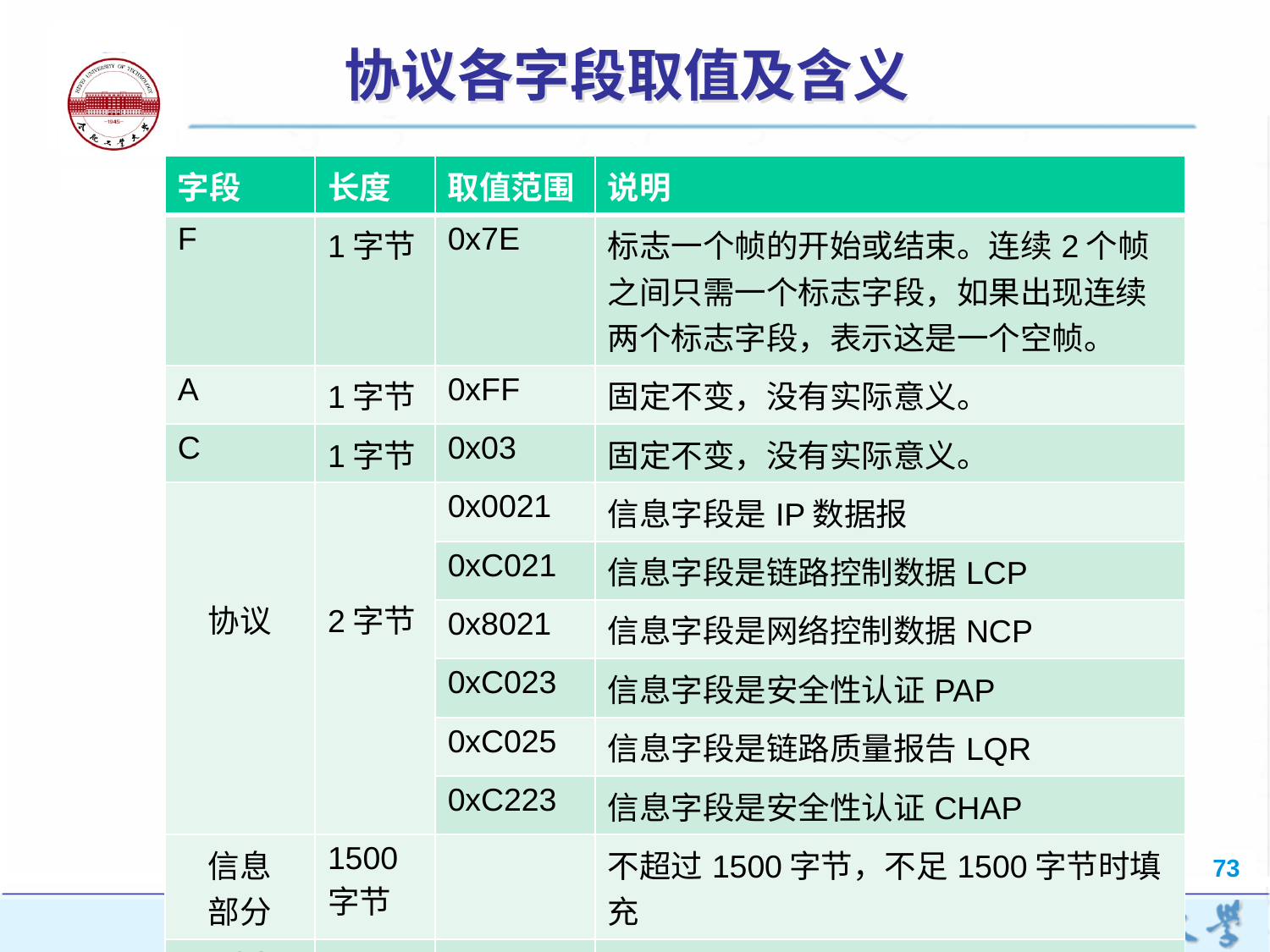

# 协议各字段取值及含义
| 字段 | 长度 | 取值范围 | 说明 |
| --- | --- | --- | --- |
| F | 1字节 | 0x7E | 标志一个帧的开始或结束。连续2个帧之间只需一个标志字段，如果出现连续两个标志字段，表示这是一个空帧。 |
| A | 1字节 | 0xFF | 固定不变，没有实际意义。 |
| C | 1字节 | 0x03 | 固定不变，没有实际意义。 |
| 协议 | 2字节 | 0x0021 | 信息字段是IP数据报 |
|  |  | 0xC021 | 信息字段是链路控制数据LCP |
|  |  | 0x8021 | 信息字段是网络控制数据NCP |
|  |  | 0xC023 | 信息字段是安全性认证PAP |
|  |  | 0xC025 | 信息字段是链路质量报告LQR |
|  |  | 0xC223 | 信息字段是安全性认证CHAP |
| 信息 部分 | 1500字节 |  | 不超过1500字节，不足1500字节时填充 |
| FCS | 2字节 | CRC码 | 使用CRC的帧校验序列 |